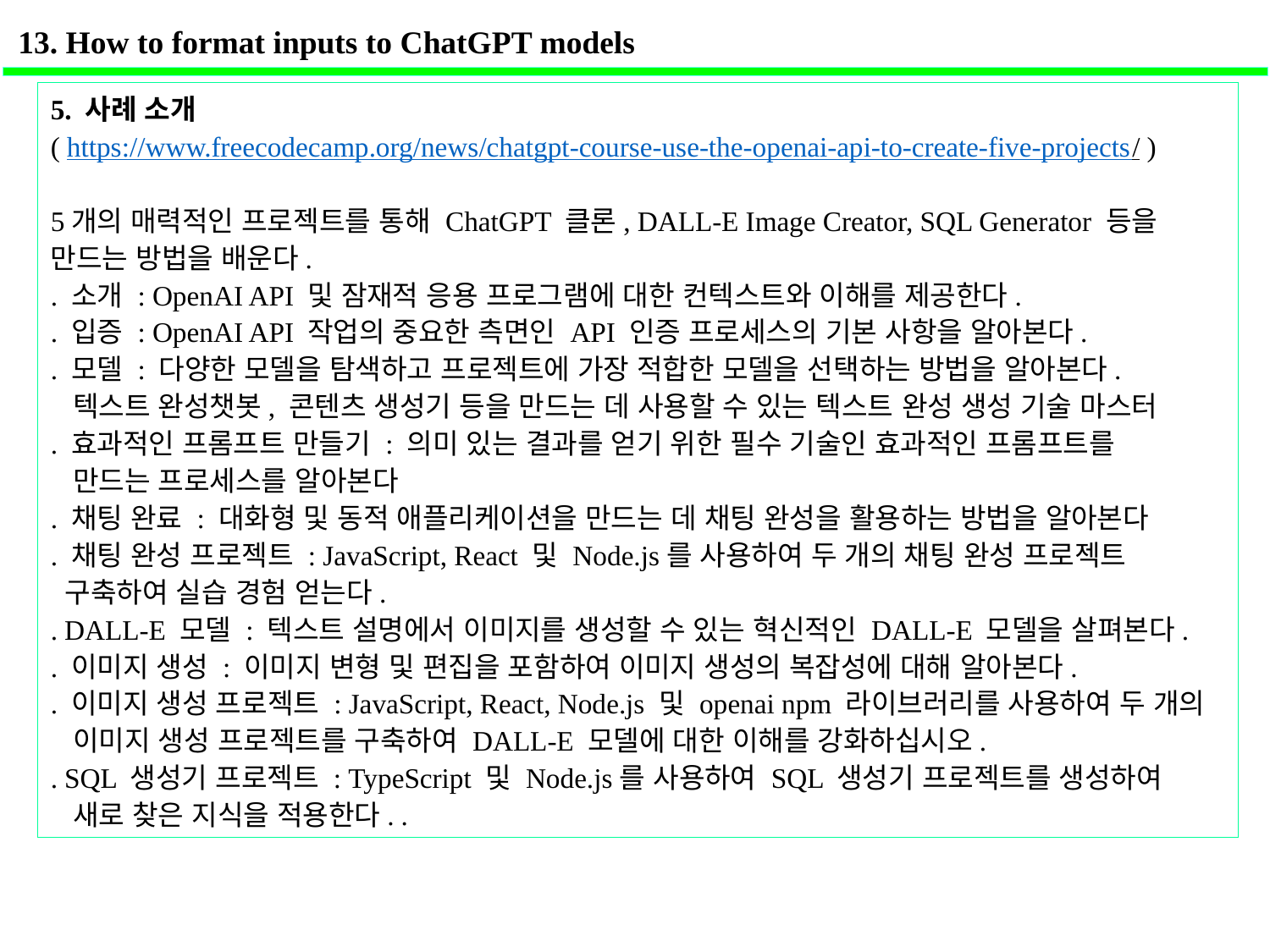

13. How to format inputs to ChatGPT models

5. 사례 소개
( https://www.freecodecamp.org/news/chatgpt-course-use-the-openai-api-to-create-five-projects/ )

5개의 매력적인 프로젝트를 통해 ChatGPT 클론, DALL-E Image Creator, SQL Generator 등을 만드는 방법을 배운다.
. 소개 : OpenAI API 및 잠재적 응용 프로그램에 대한 컨텍스트와 이해를 제공한다.
. 입증 : OpenAI API 작업의 중요한 측면인 API 인증 프로세스의 기본 사항을 알아본다.
. 모델 : 다양한 모델을 탐색하고 프로젝트에 가장 적합한 모델을 선택하는 방법을 알아본다.
  텍스트 완성챗봇, 콘텐츠 생성기 등을 만드는 데 사용할 수 있는 텍스트 완성 생성 기술 마스터
. 효과적인 프롬프트 만들기 : 의미 있는 결과를 얻기 위한 필수 기술인 효과적인 프롬프트를
  만드는 프로세스를 알아본다
. 채팅 완료 : 대화형 및 동적 애플리케이션을 만드는 데 채팅 완성을 활용하는 방법을 알아본다
. 채팅 완성 프로젝트 : JavaScript, React 및 Node.js를 사용하여 두 개의 채팅 완성 프로젝트
 구축하여 실습 경험 얻는다.
. DALL-E 모델 : 텍스트 설명에서 이미지를 생성할 수 있는 혁신적인 DALL-E 모델을 살펴본다.
. 이미지 생성 : 이미지 변형 및 편집을 포함하여 이미지 생성의 복잡성에 대해 알아본다.
. 이미지 생성 프로젝트 : JavaScript, React, Node.js 및 openai npm 라이브러리를 사용하여 두 개의
  이미지 생성 프로젝트를 구축하여 DALL-E 모델에 대한 이해를 강화하십시오.
. SQL 생성기 프로젝트 : TypeScript 및 Node.js를 사용하여 SQL 생성기 프로젝트를 생성하여
  새로 찾은 지식을 적용한다. .